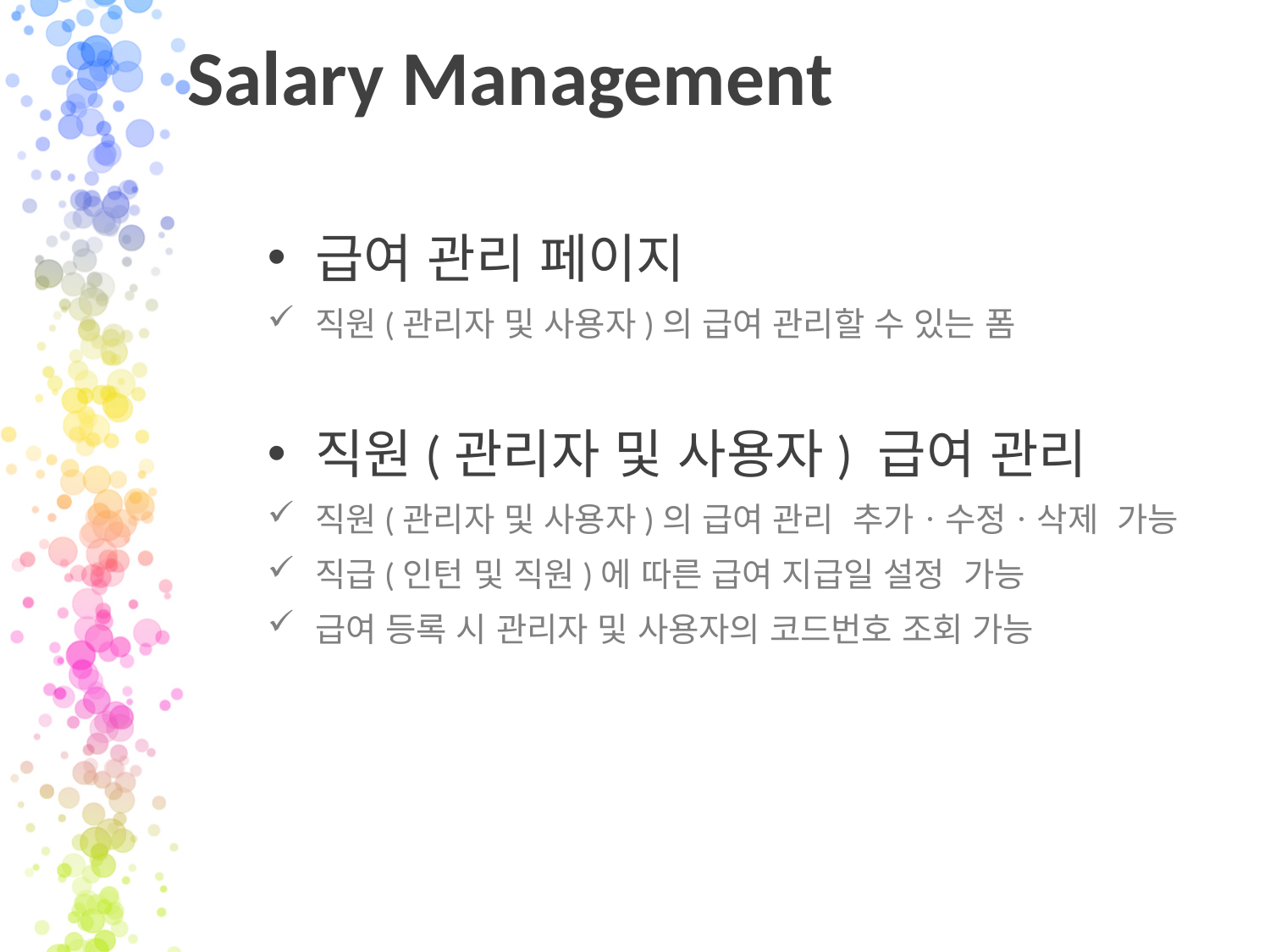

# Salary Management
급여 관리 페이지
직원(관리자 및 사용자)의 급여 관리할 수 있는 폼

직원(관리자 및 사용자) 급여 관리
직원(관리자 및 사용자)의 급여 관리  추가ㆍ수정ㆍ삭제  가능
직급(인턴 및 직원)에 따른 급여 지급일 설정  가능
급여 등록 시 관리자 및 사용자의 코드번호 조회 가능